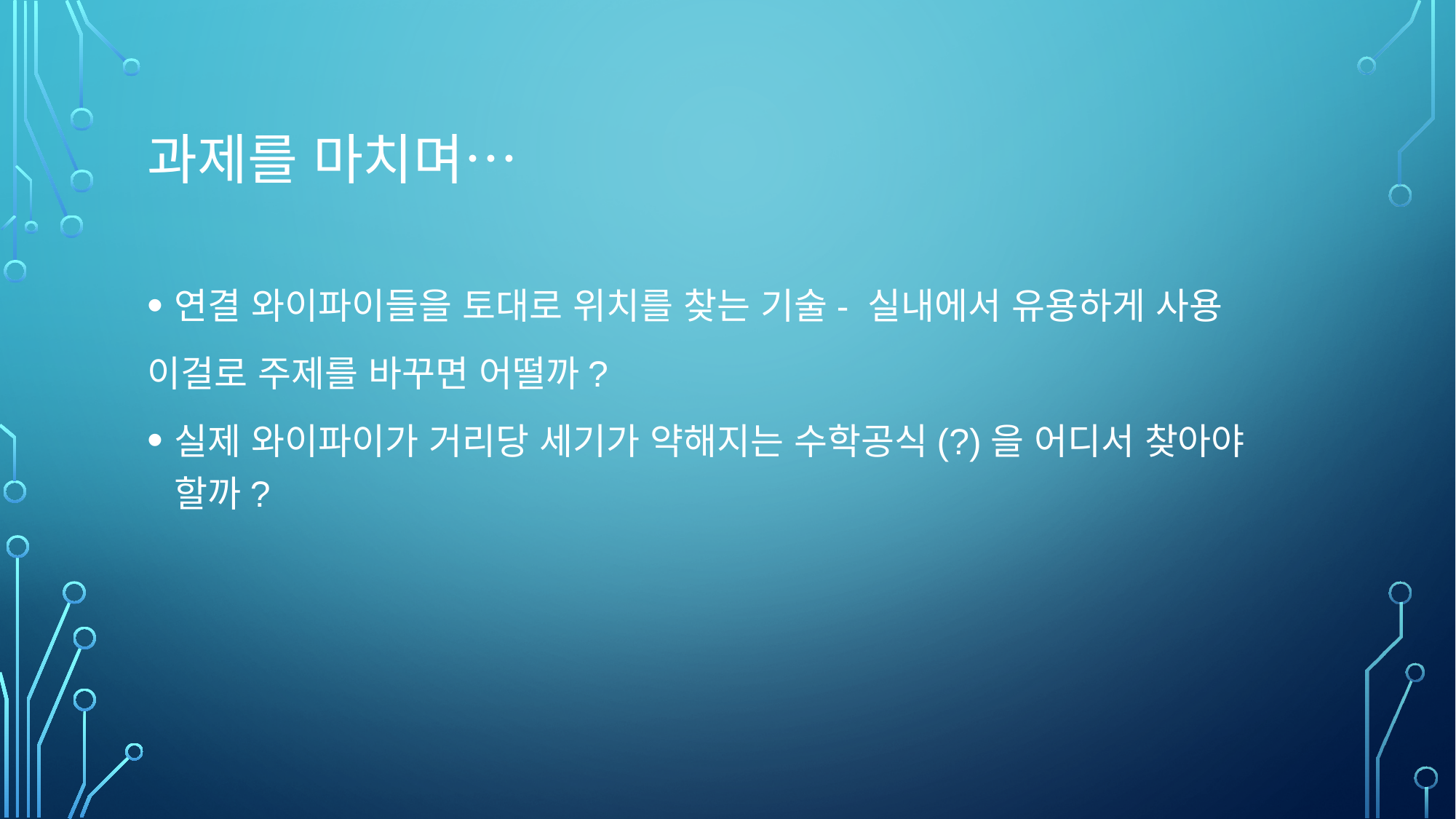

# 과제를 마치며…
연결 와이파이들을 토대로 위치를 찾는 기술- 실내에서 유용하게 사용
이걸로 주제를 바꾸면 어떨까?
실제 와이파이가 거리당 세기가 약해지는 수학공식(?)을 어디서 찾아야 할까?